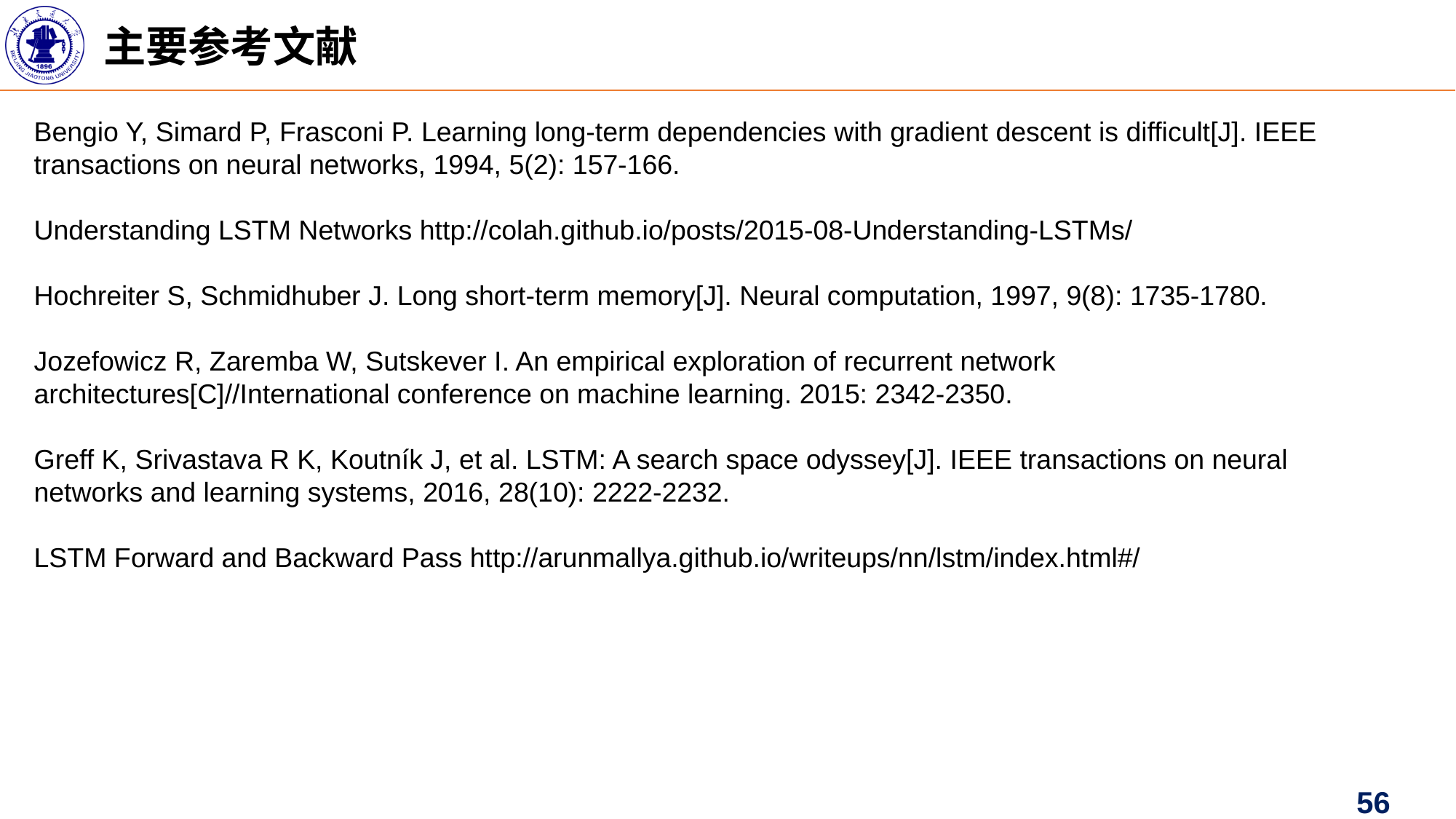

主要参考文献
Bengio Y, Simard P, Frasconi P. Learning long-term dependencies with gradient descent is difficult[J]. IEEE transactions on neural networks, 1994, 5(2): 157-166.

Understanding LSTM Networks http://colah.github.io/posts/2015-08-Understanding-LSTMs/

Hochreiter S, Schmidhuber J. Long short-term memory[J]. Neural computation, 1997, 9(8): 1735-1780.

Jozefowicz R, Zaremba W, Sutskever I. An empirical exploration of recurrent network architectures[C]//International conference on machine learning. 2015: 2342-2350.

Greff K, Srivastava R K, Koutník J, et al. LSTM: A search space odyssey[J]. IEEE transactions on neural networks and learning systems, 2016, 28(10): 2222-2232.

LSTM Forward and Backward Pass http://arunmallya.github.io/writeups/nn/lstm/index.html#/